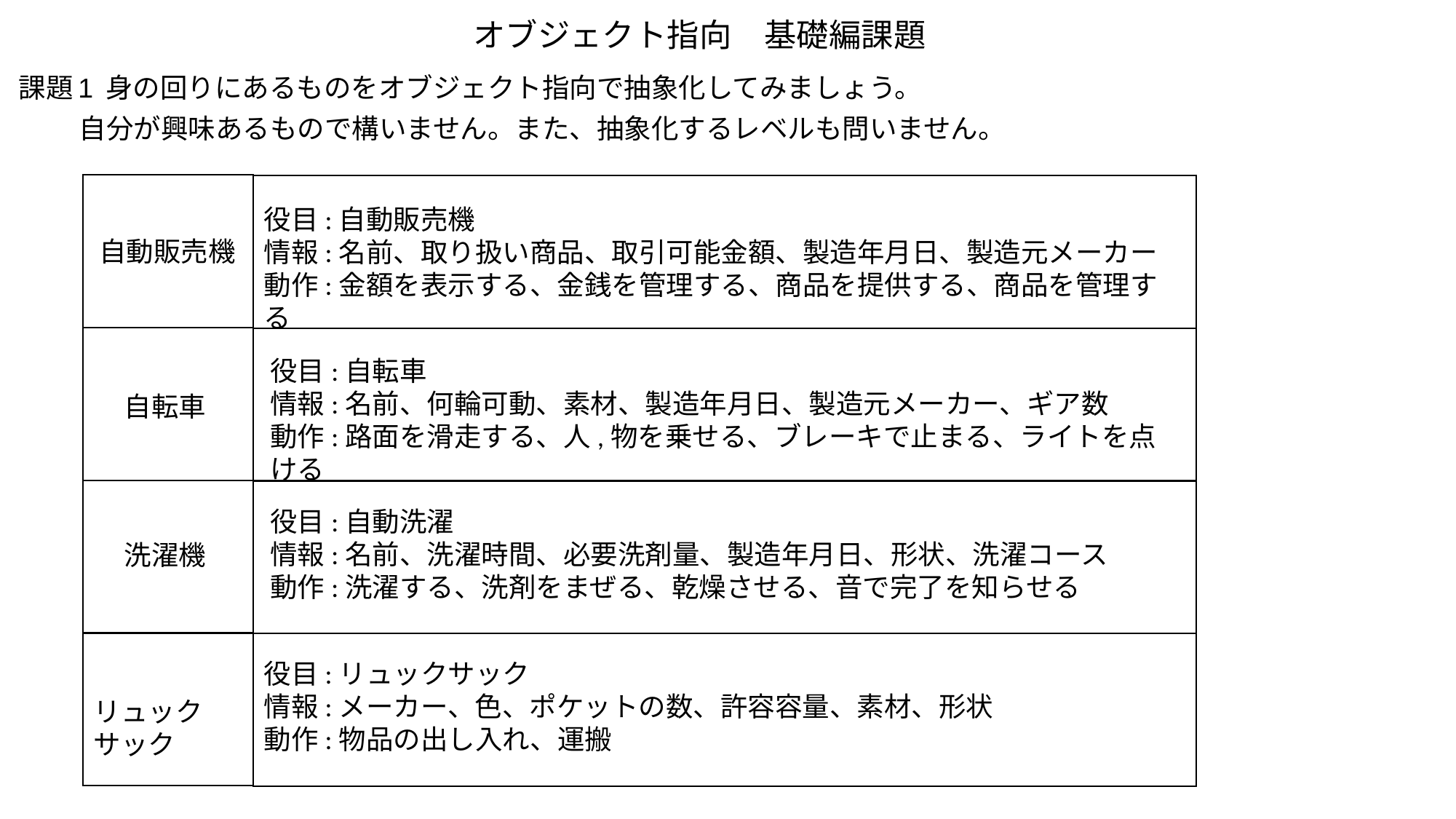

オブジェクト指向　基礎編課題
課題1 身の回りにあるものをオブジェクト指向で抽象化してみましょう。
         自分が興味あるもので構いません。また、抽象化するレベルも問いません。

役目:自動販売機
情報:名前、取り扱い商品、取引可能金額、製造年月日、製造元メーカー
動作:金額を表示する、金銭を管理する、商品を提供する、商品を管理する
自動販売機

役目:自転車
情報:名前、何輪可動、素材、製造年月日、製造元メーカー、ギア数
動作:路面を滑走する、人,物を乗せる、ブレーキで止まる、ライトを点ける
自転車

役目:自動洗濯
情報:名前、洗濯時間、必要洗剤量、製造年月日、形状、洗濯コース
動作:洗濯する、洗剤をまぜる、乾燥させる、音で完了を知らせる
洗濯機

役目:リュックサック
情報:メーカー、色、ポケットの数、許容容量、素材、形状
動作:物品の出し入れ、運搬
リュックサック